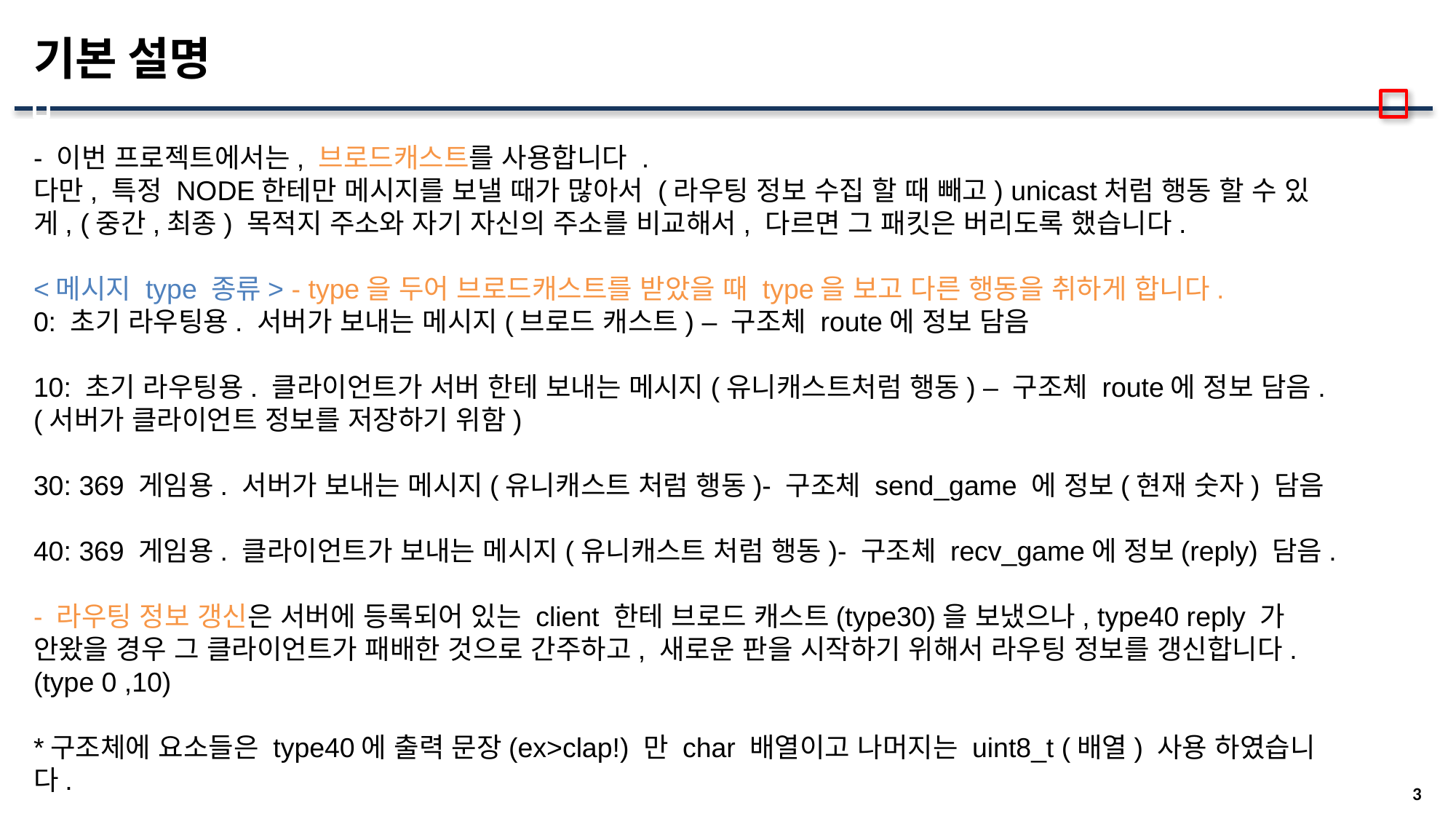

# 기본 설명
- 이번 프로젝트에서는, 브로드캐스트를 사용합니다 .
다만, 특정 NODE한테만 메시지를 보낼 때가 많아서 (라우팅 정보 수집 할 때 빼고) unicast처럼 행동 할 수 있게, (중간,최종) 목적지 주소와 자기 자신의 주소를 비교해서, 다르면 그 패킷은 버리도록 했습니다.

<메시지 type 종류> - type을 두어 브로드캐스트를 받았을 때 type을 보고 다른 행동을 취하게 합니다.
0: 초기 라우팅용. 서버가 보내는 메시지(브로드 캐스트) – 구조체 route에 정보 담음

10: 초기 라우팅용. 클라이언트가 서버 한테 보내는 메시지(유니캐스트처럼 행동) – 구조체 route에 정보 담음. (서버가 클라이언트 정보를 저장하기 위함)

30: 369 게임용. 서버가 보내는 메시지(유니캐스트 처럼 행동)- 구조체 send_game 에 정보(현재 숫자) 담음

40: 369 게임용. 클라이언트가 보내는 메시지(유니캐스트 처럼 행동)- 구조체 recv_game에 정보(reply) 담음.

- 라우팅 정보 갱신은 서버에 등록되어 있는 client 한테 브로드 캐스트(type30)을 보냈으나, type40 reply 가 안왔을 경우 그 클라이언트가 패배한 것으로 간주하고, 새로운 판을 시작하기 위해서 라우팅 정보를 갱신합니다.(type 0 ,10)

*구조체에 요소들은 type40에 출력 문장(ex>clap!) 만 char 배열이고 나머지는 uint8_t (배열) 사용 하였습니다.
3